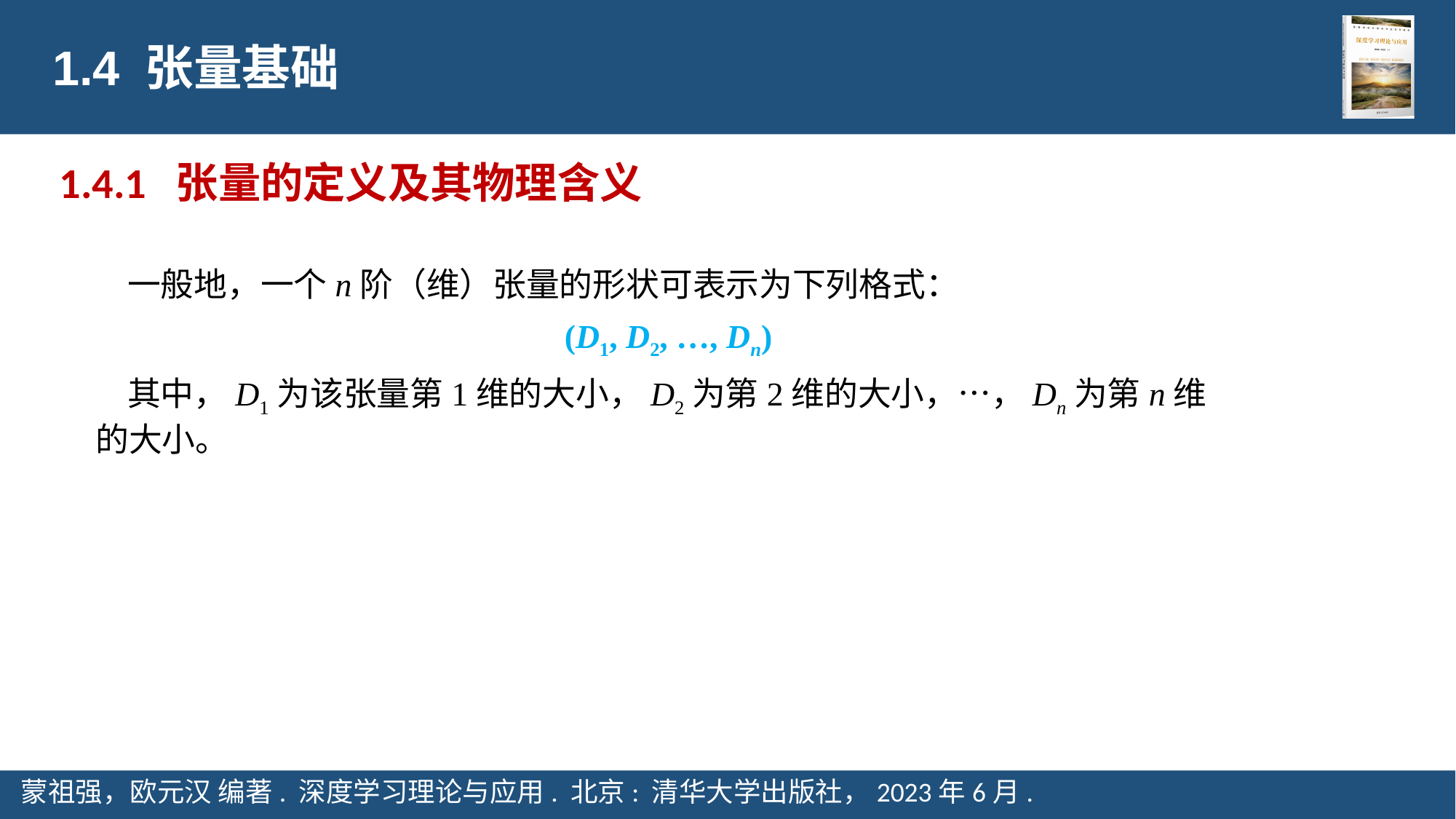

1.4 张量基础

1.4.1  张量的定义及其物理含义
一般地，一个n阶（维）张量的形状可表示为下列格式：

(D1, D2, …, Dn)

其中，D1为该张量第1维的大小，D2为第2维的大小，…，Dn为第n维的大小。